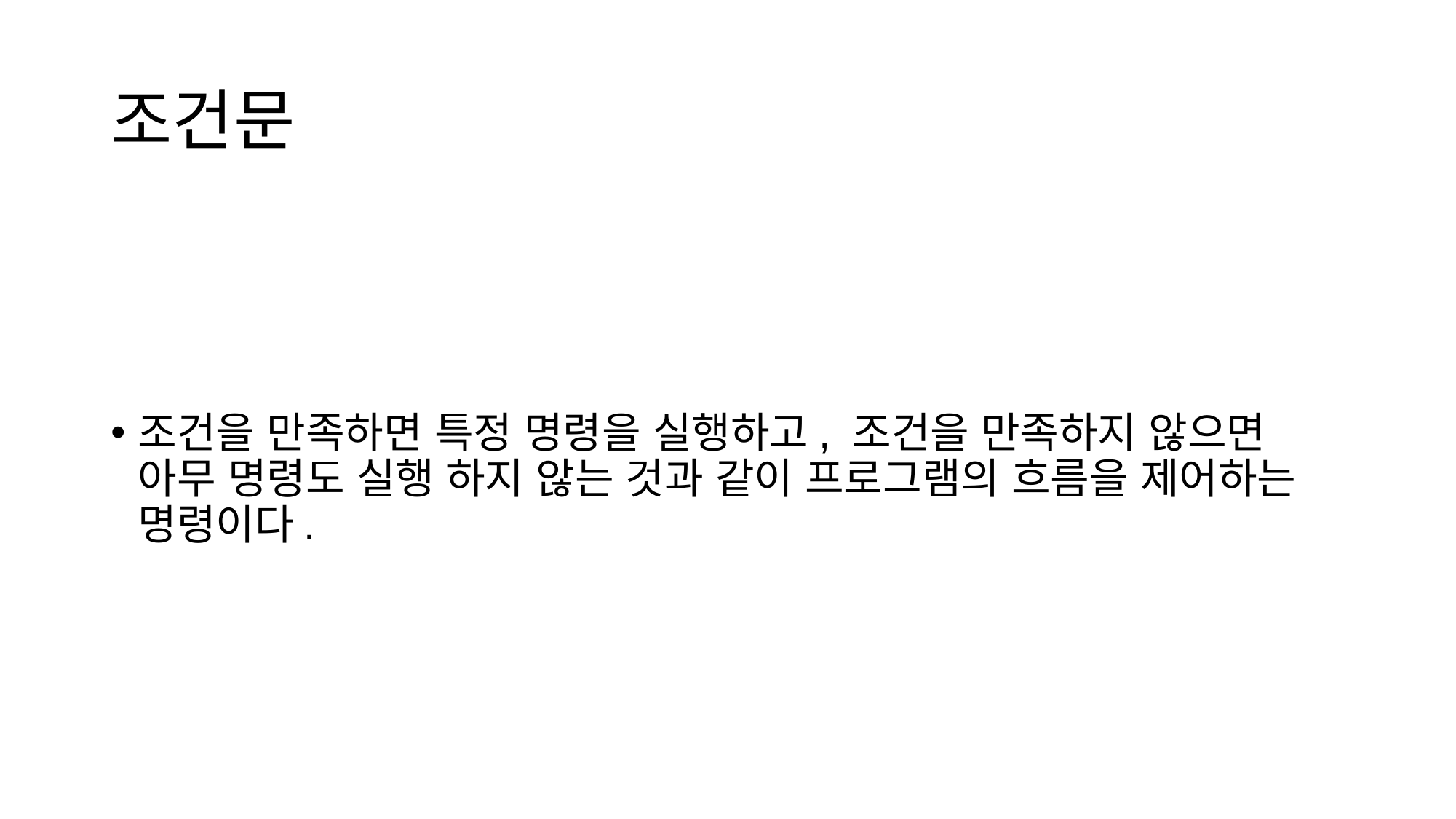

# 조건문

조건을 만족하면 특정 명령을 실행하고, 조건을 만족하지 않으면 아무 명령도 실행 하지 않는 것과 같이 프로그램의 흐름을 제어하는 명령이다.